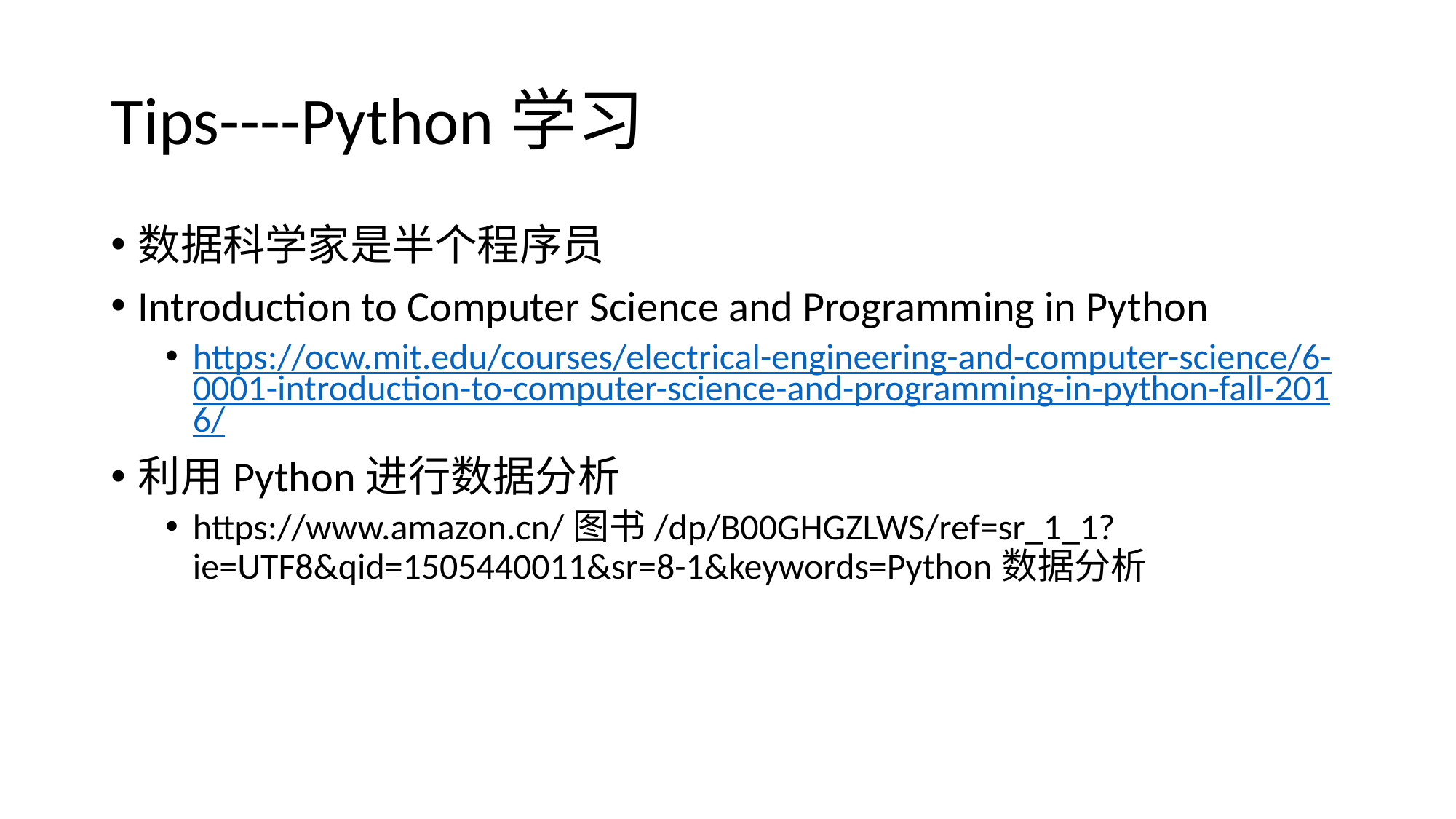

# Tips----Python学习
数据科学家是半个程序员
Introduction to Computer Science and Programming in Python
https://ocw.mit.edu/courses/electrical-engineering-and-computer-science/6-0001-introduction-to-computer-science-and-programming-in-python-fall-2016/
利用Python进行数据分析
https://www.amazon.cn/图书/dp/B00GHGZLWS/ref=sr_1_1?ie=UTF8&qid=1505440011&sr=8-1&keywords=Python数据分析